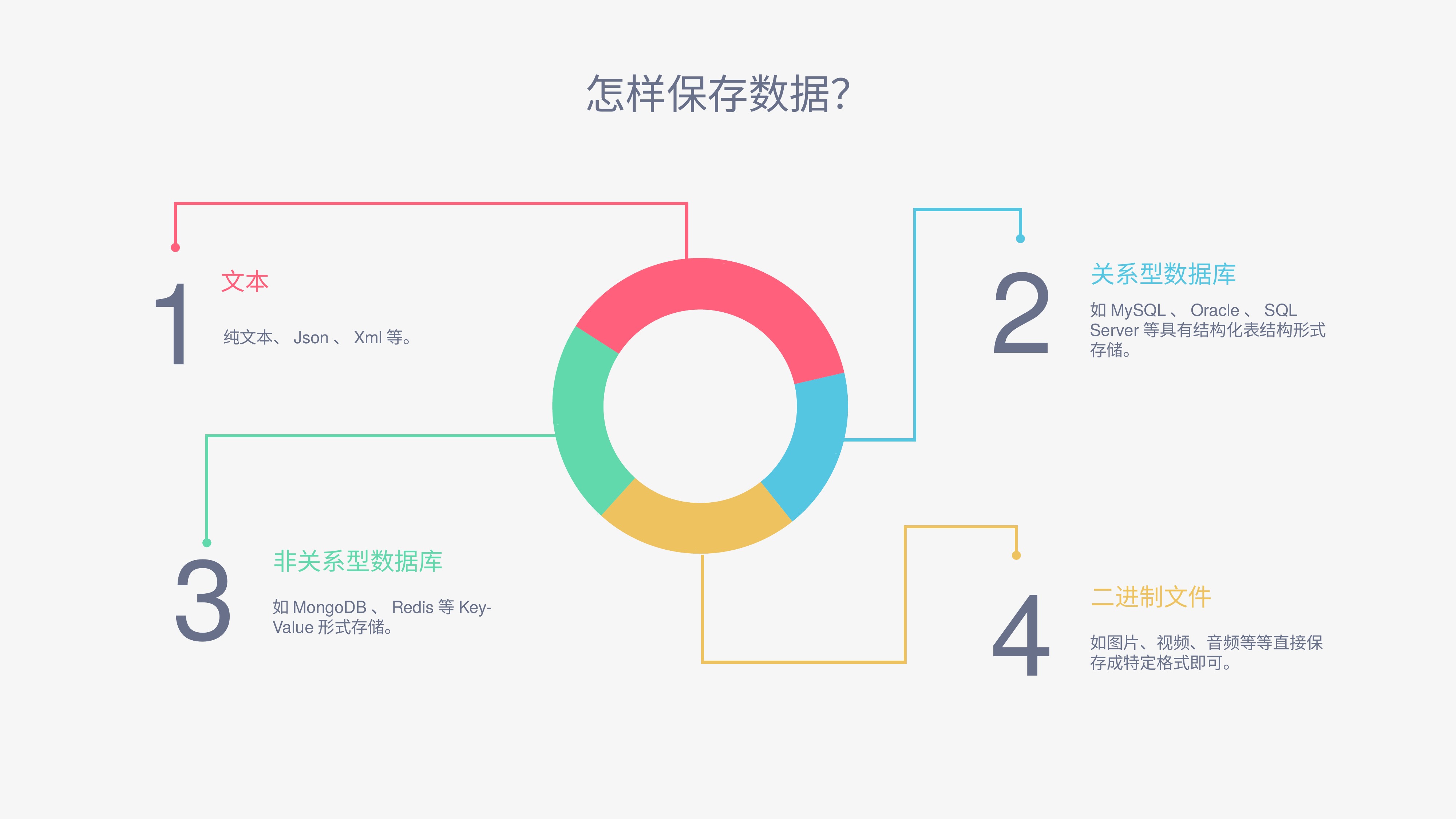

怎样保存数据？

2
关系型数据库
如MySQL、Oracle、SQL Server等具有结构化表结构形式存储。
1
文本
纯文本、Json、Xml等。

### Chart

| Category | Area |
|---|---|
| Tablet | 12.0 |
| Desktop | 15.0 |
| Laptop | 15.0 |
| Smart Phone | 25.0 |

3
非关系型数据库
如MongoDB、Redis等Key-Value形式存储。

4
二进制文件
如图片、视频、音频等等直接保存成特定格式即可。